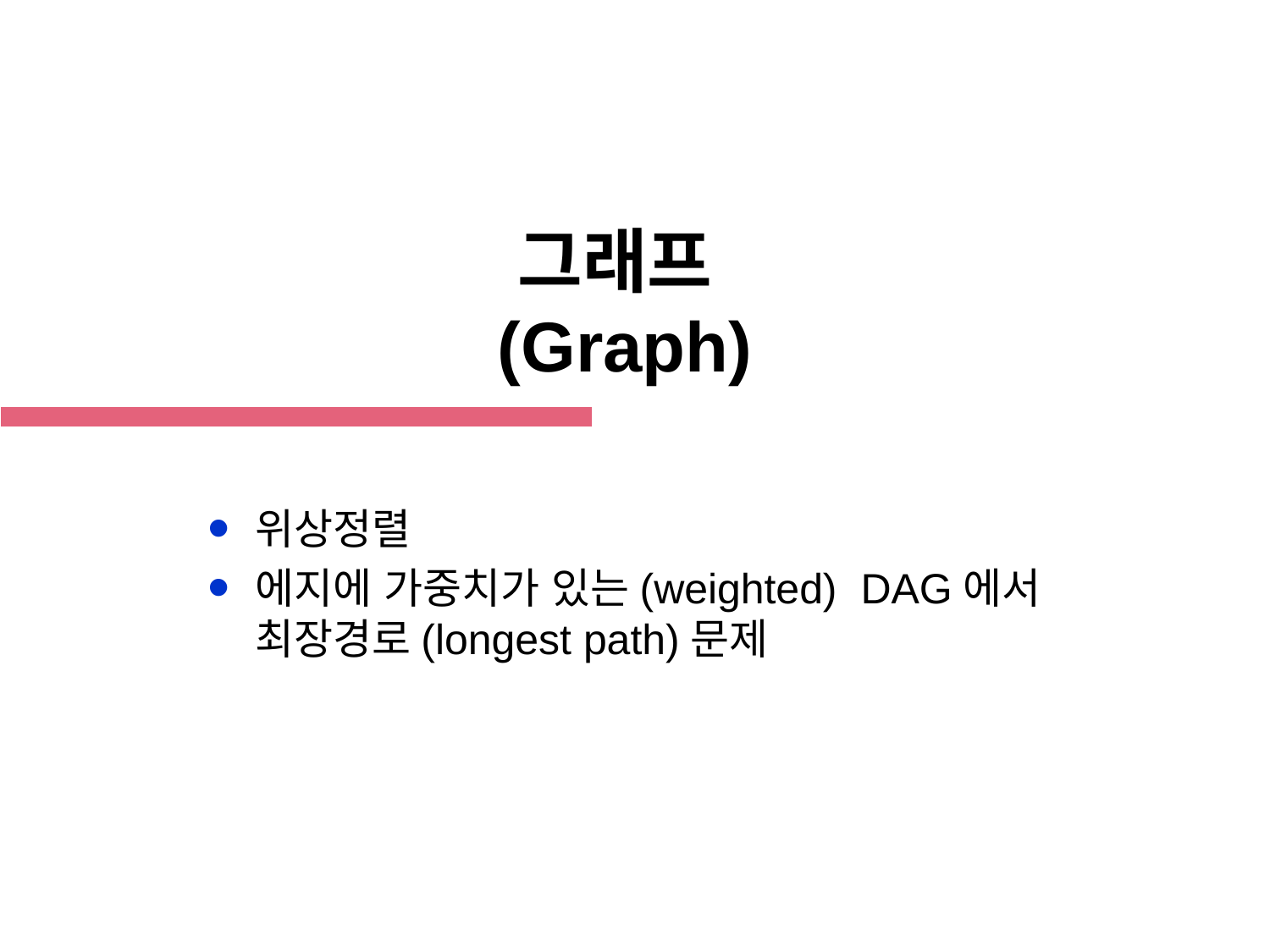

# 그래프 (Graph)
위상정렬
에지에 가중치가 있는(weighted)  DAG에서 최장경로(longest path)문제

23 พ.ย. 64